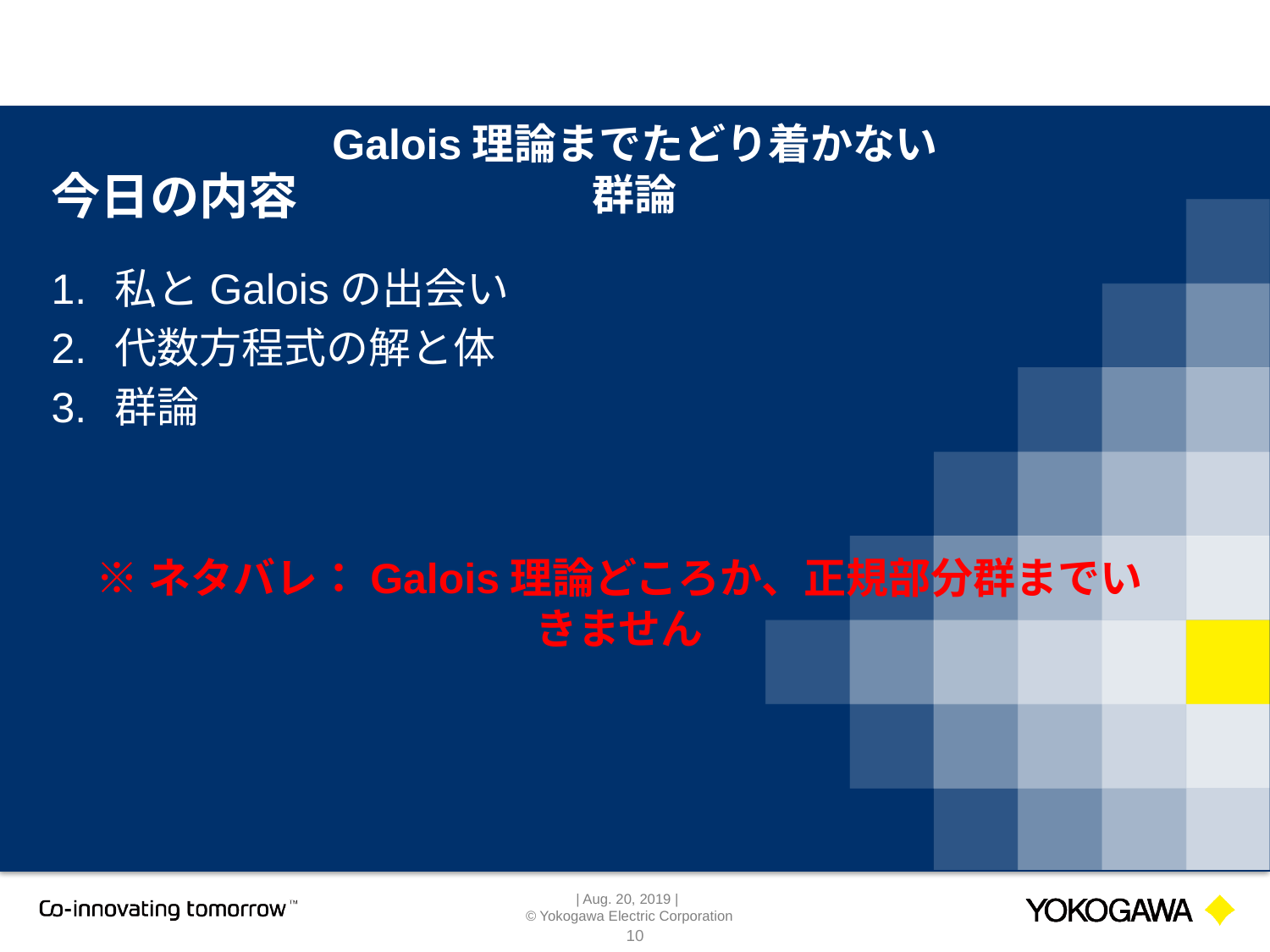

Galois理論までたどり着かない群論
# 今日の内容
私とGaloisの出会い
代数方程式の解と体
群論
※ネタバレ：Galois理論どころか、正規部分群までいきません
10